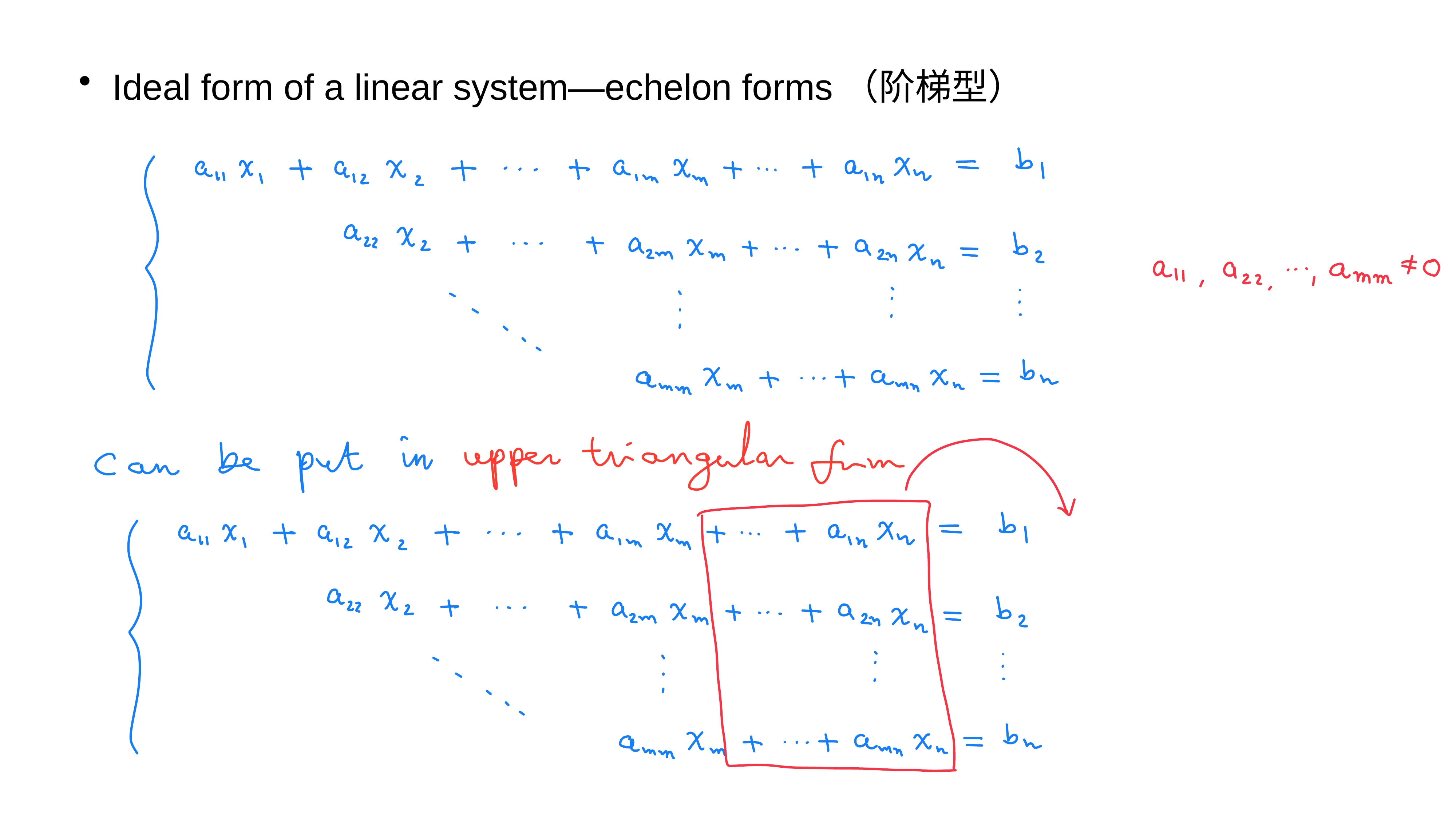

Ideal form of a linear system—echelon forms（阶梯型）